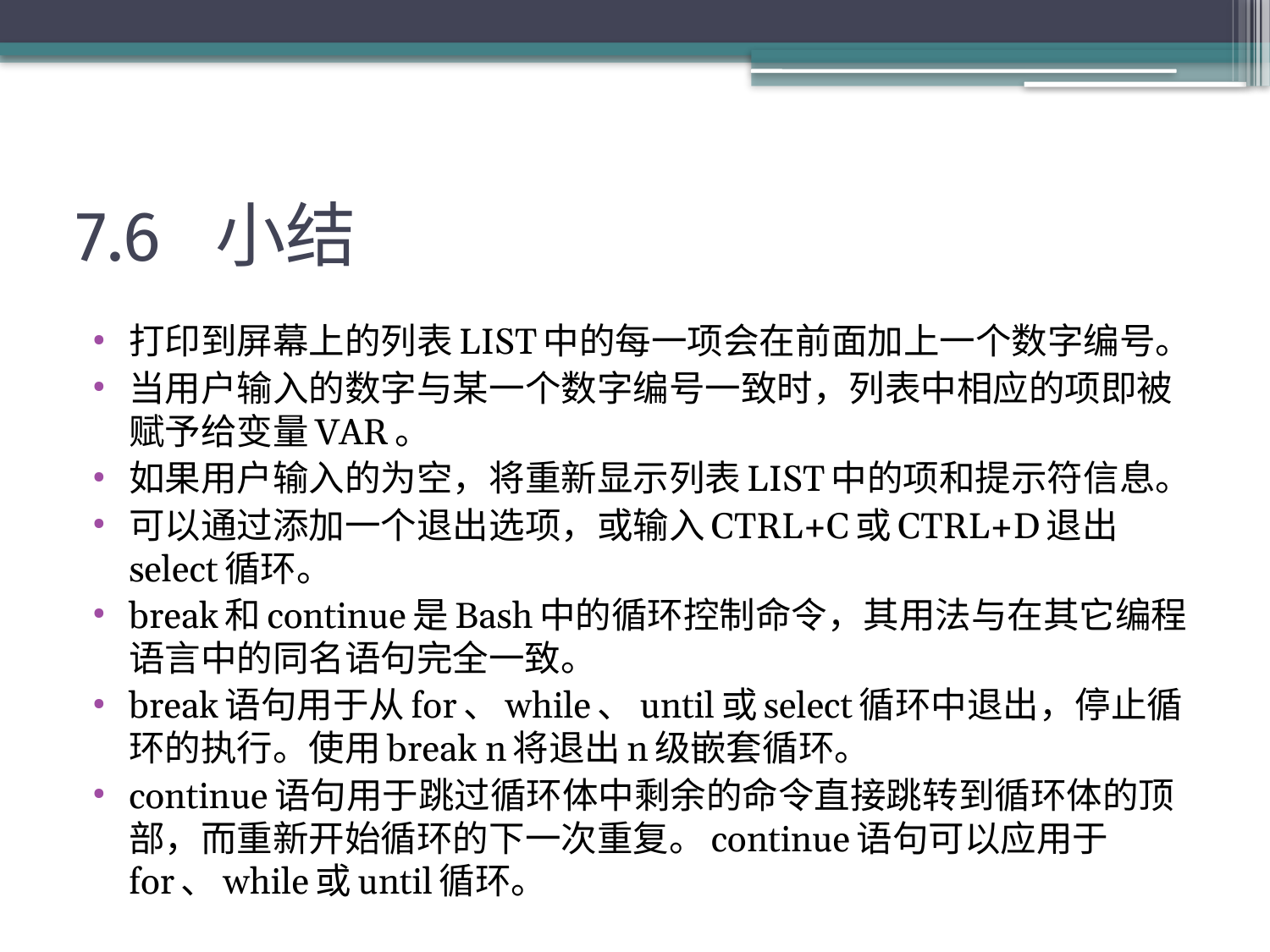

# 7.6  小结
打印到屏幕上的列表LIST中的每一项会在前面加上一个数字编号。
当用户输入的数字与某一个数字编号一致时，列表中相应的项即被赋予给变量VAR。
如果用户输入的为空，将重新显示列表LIST中的项和提示符信息。
可以通过添加一个退出选项，或输入CTRL+C或CTRL+D退出select循环。
break和continue是Bash中的循环控制命令，其用法与在其它编程语言中的同名语句完全一致。
break语句用于从for、while、until或select循环中退出，停止循环的执行。使用break n将退出n级嵌套循环。
continue语句用于跳过循环体中剩余的命令直接跳转到循环体的顶部，而重新开始循环的下一次重复。continue语句可以应用于for、while或until循环。